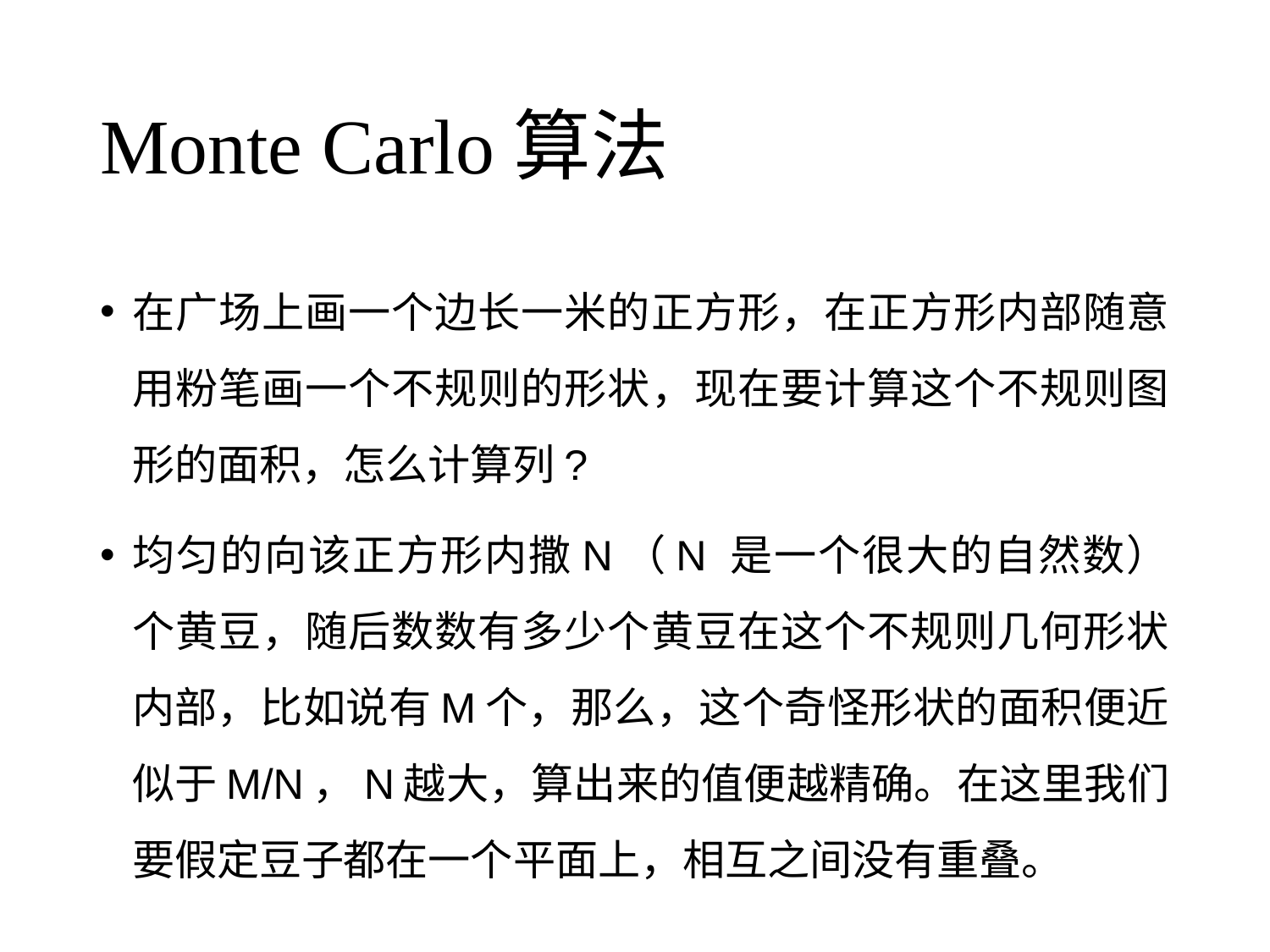

# Monte Carlo算法
在广场上画一个边长一米的正方形，在正方形内部随意用粉笔画一个不规则的形状，现在要计算这个不规则图形的面积，怎么计算列?
均匀的向该正方形内撒N（N 是一个很大的自然数）个黄豆，随后数数有多少个黄豆在这个不规则几何形状内部，比如说有M个，那么，这个奇怪形状的面积便近似于M/N，N越大，算出来的值便越精确。在这里我们要假定豆子都在一个平面上，相互之间没有重叠。